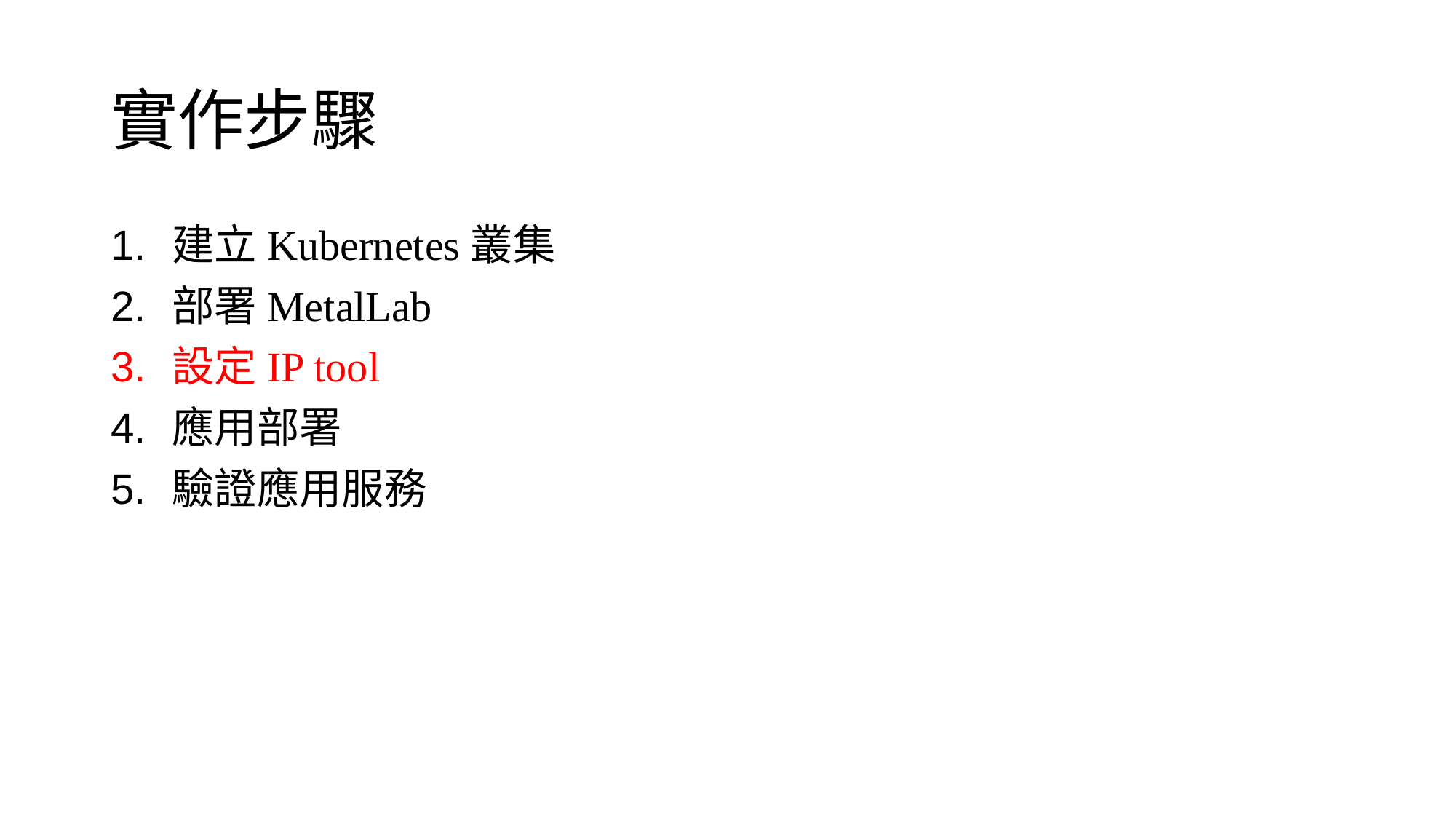

# 實作步驟
建立Kubernetes叢集
部署MetalLab
設定IP tool
應用部署
驗證應用服務